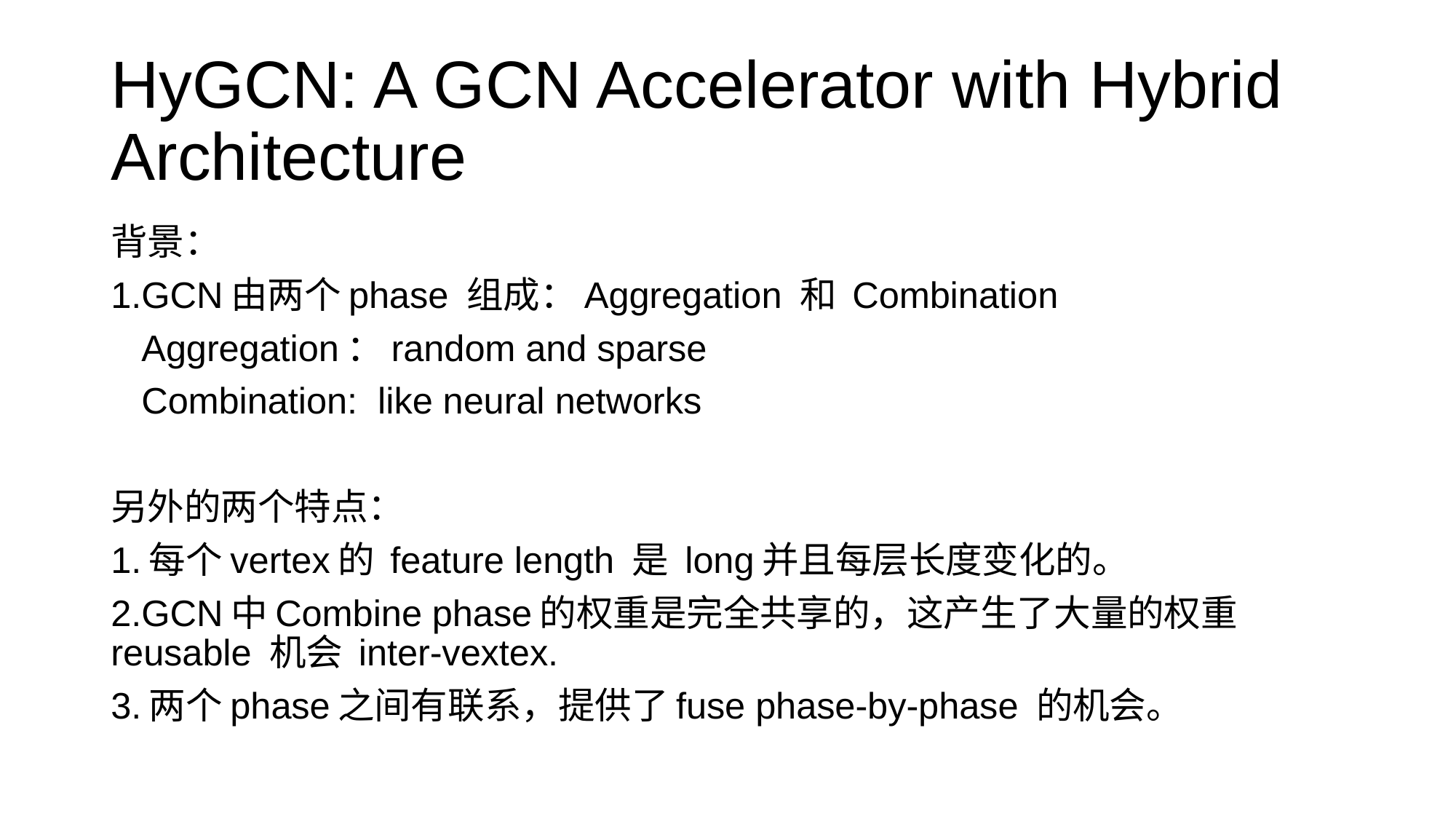

# HyGCN: A GCN Accelerator with Hybrid Architecture
背景：
1.GCN由两个phase 组成：Aggregation 和 Combination
   Aggregation：random and sparse
   Combination:  like neural networks

另外的两个特点：
1.每个vertex的 feature length 是 long并且每层长度变化的。
2.GCN中Combine phase的权重是完全共享的，这产生了大量的权重reusable 机会 inter-vextex.
3.两个phase之间有联系，提供了fuse phase-by-phase 的机会。